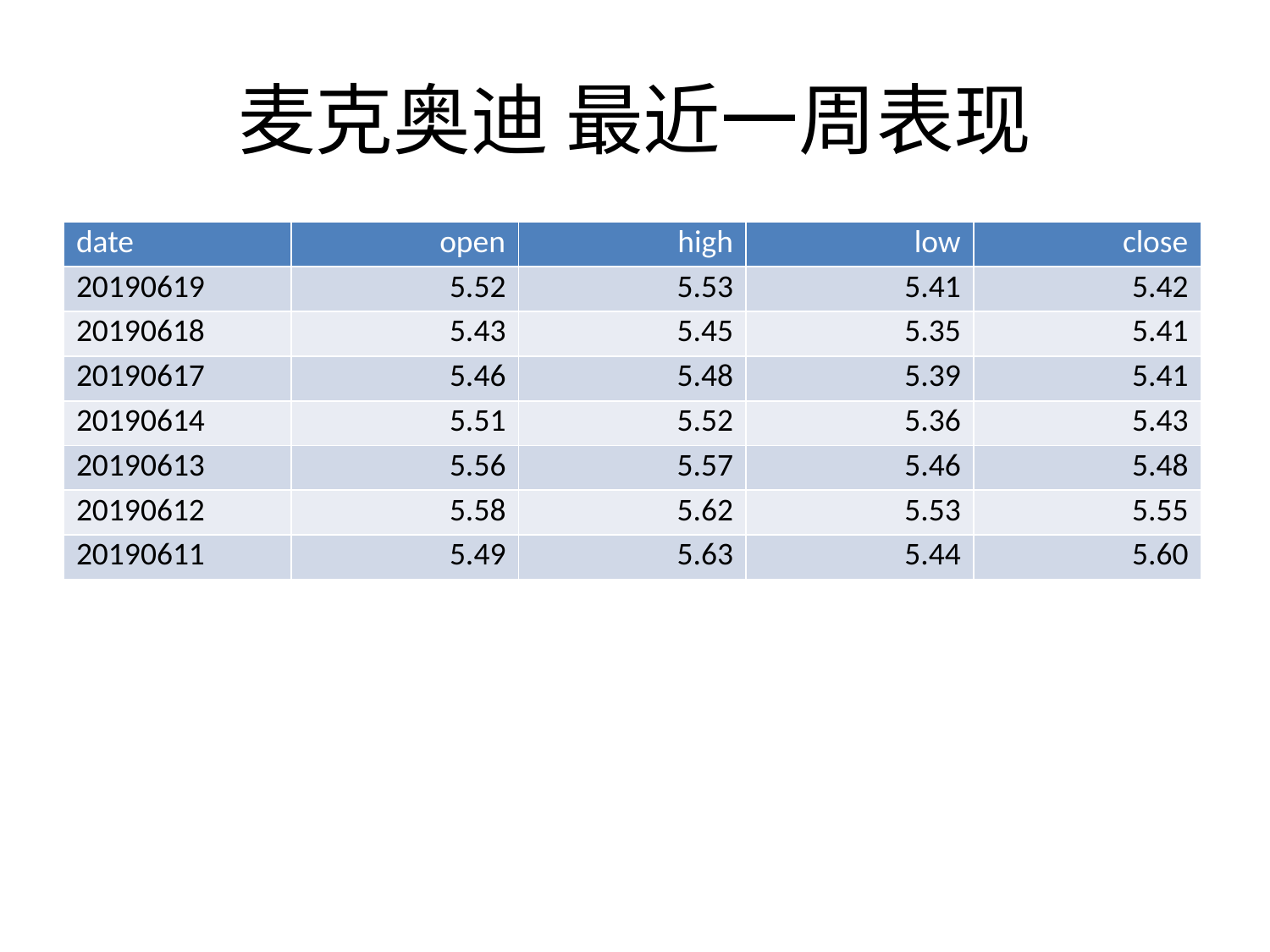

# 麦克奥迪 最近一周表现
| date | open | high | low | close |
| --- | --- | --- | --- | --- |
| 20190619 | 5.52 | 5.53 | 5.41 | 5.42 |
| 20190618 | 5.43 | 5.45 | 5.35 | 5.41 |
| 20190617 | 5.46 | 5.48 | 5.39 | 5.41 |
| 20190614 | 5.51 | 5.52 | 5.36 | 5.43 |
| 20190613 | 5.56 | 5.57 | 5.46 | 5.48 |
| 20190612 | 5.58 | 5.62 | 5.53 | 5.55 |
| 20190611 | 5.49 | 5.63 | 5.44 | 5.60 |